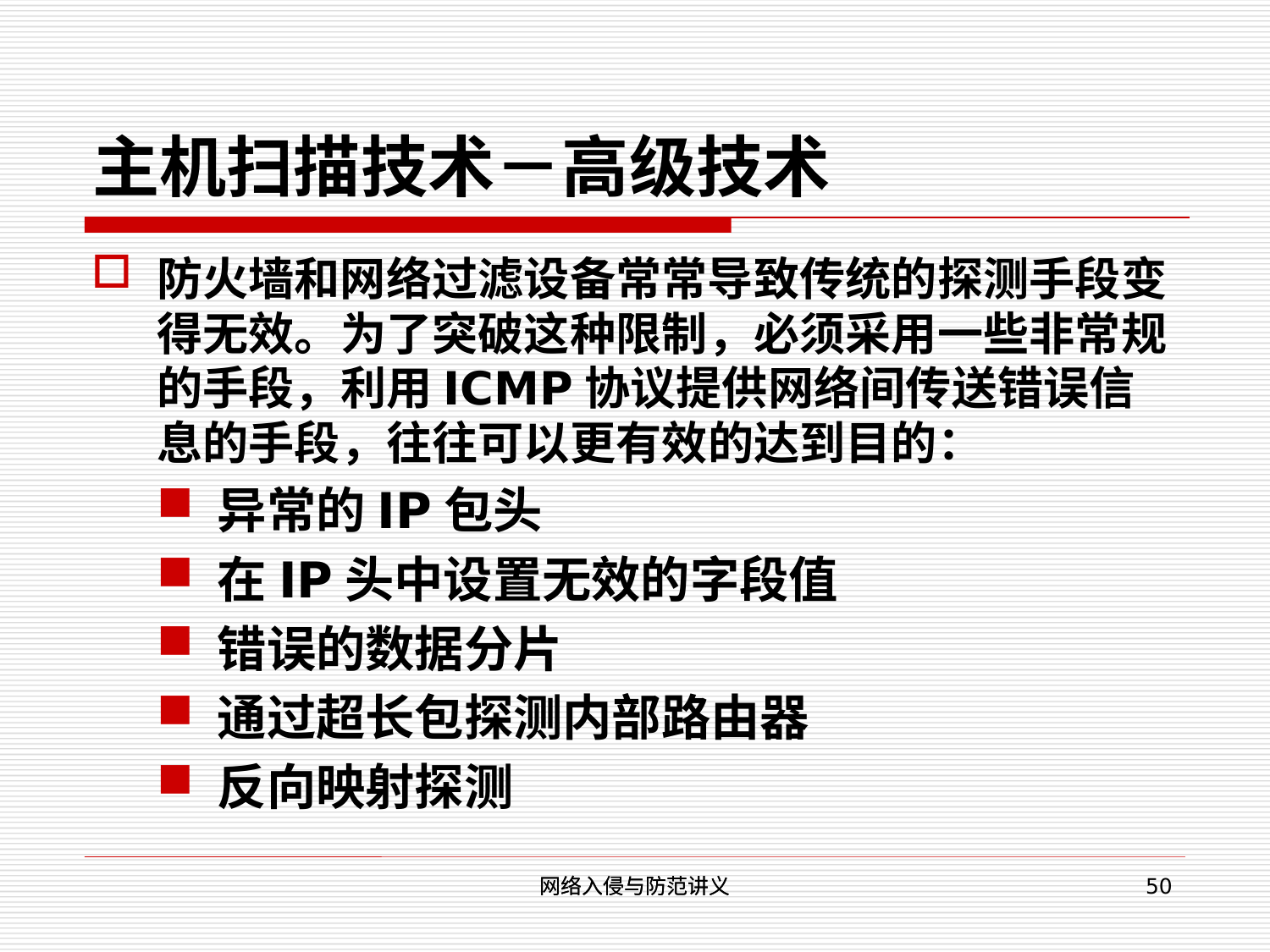

# 主机扫描技术－高级技术
防火墙和网络过滤设备常常导致传统的探测手段变得无效。为了突破这种限制，必须采用一些非常规的手段，利用ICMP协议提供网络间传送错误信息的手段，往往可以更有效的达到目的：
异常的IP包头
在IP头中设置无效的字段值
错误的数据分片
通过超长包探测内部路由器
反向映射探测

网络入侵与防范讲义
网络入侵与防范讲义
50
50